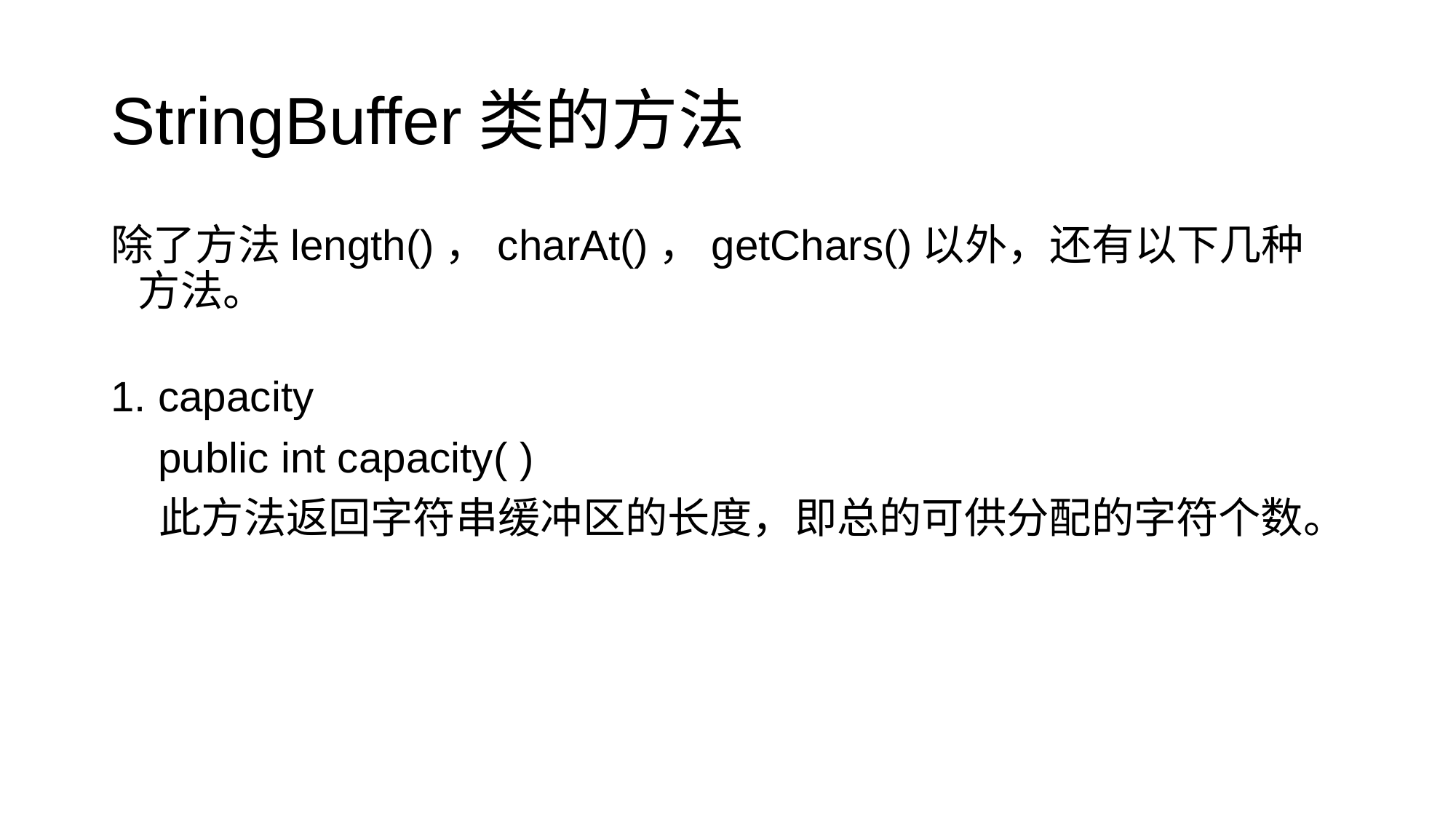

# StringBuffer类的方法
除了方法length()，charAt()，getChars()以外，还有以下几种方法。

1. capacity
    public int capacity( )
    此方法返回字符串缓冲区的长度，即总的可供分配的字符个数。